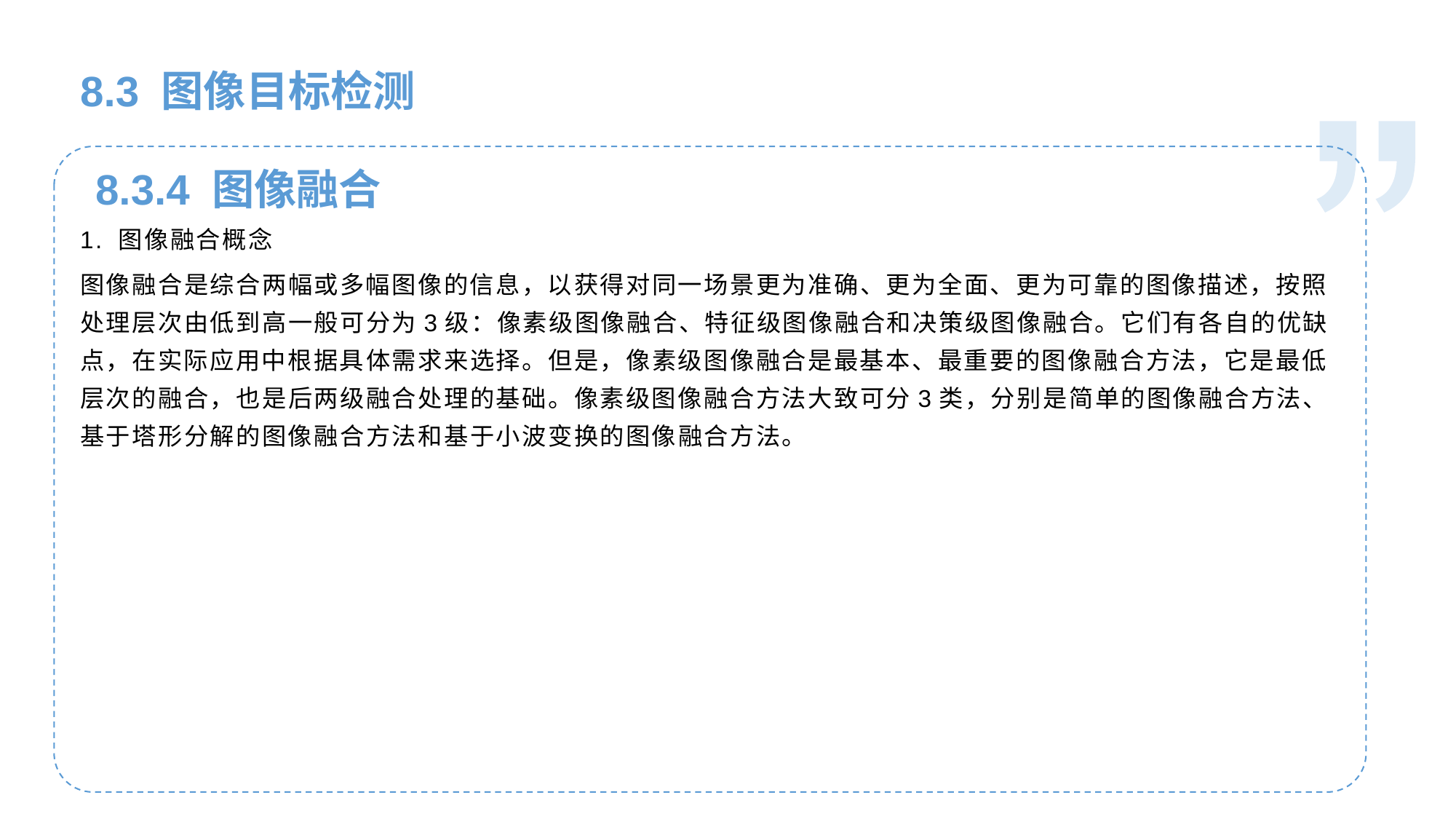

人工智能基础
8.3 图像目标检测

8.3.4 图像融合
1. 图像融合概念
图像融合是综合两幅或多幅图像的信息，以获得对同一场景更为准确、更为全面、更为可靠的图像描述，按照处理层次由低到高一般可分为3级：像素级图像融合、特征级图像融合和决策级图像融合。它们有各自的优缺点，在实际应用中根据具体需求来选择。但是，像素级图像融合是最基本、最重要的图像融合方法，它是最低层次的融合，也是后两级融合处理的基础。像素级图像融合方法大致可分3类，分别是简单的图像融合方法、基于塔形分解的图像融合方法和基于小波变换的图像融合方法。